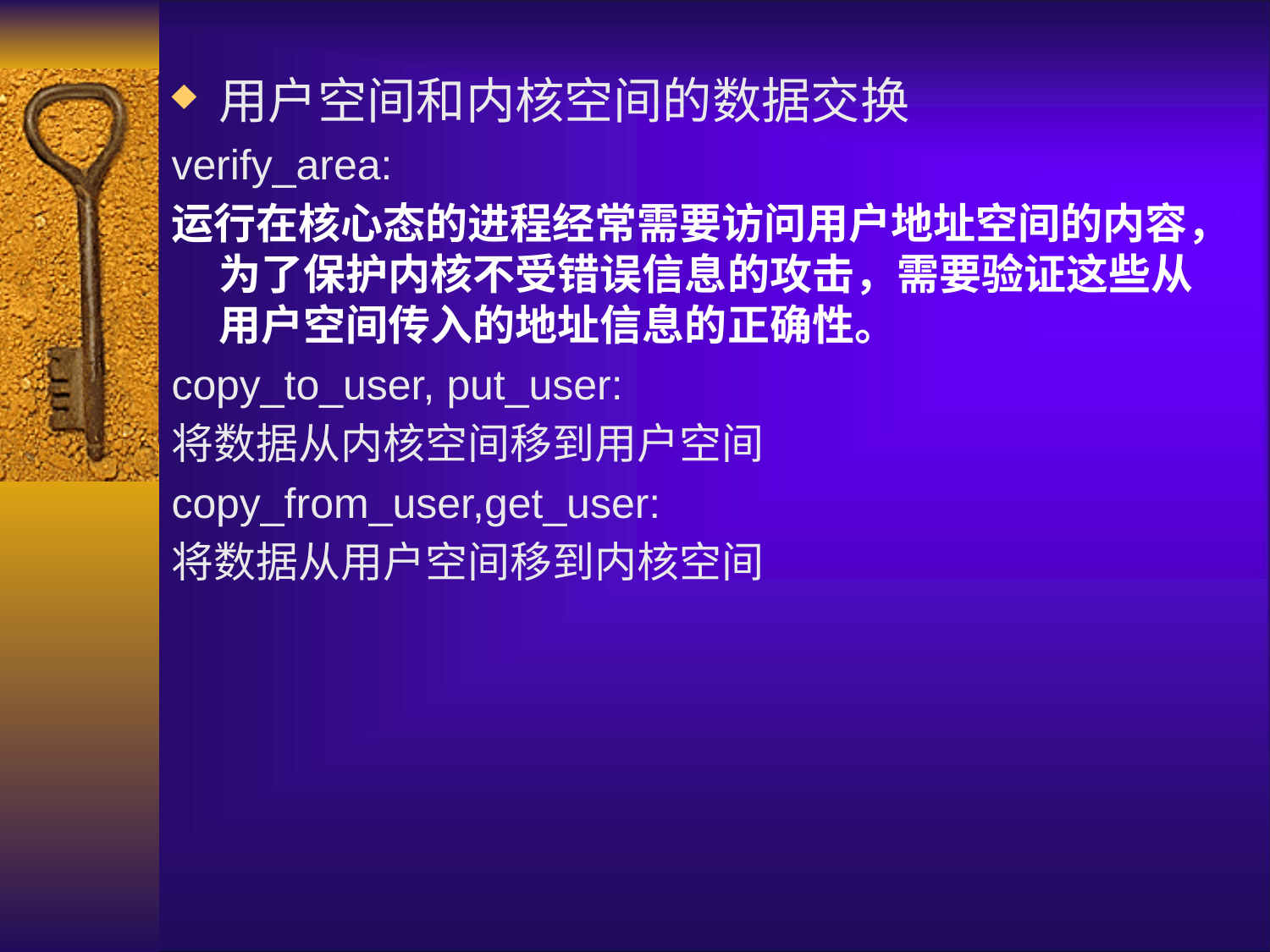

用户空间和内核空间的数据交换
verify_area:
运行在核心态的进程经常需要访问用户地址空间的内容，为了保护内核不受错误信息的攻击，需要验证这些从用户空间传入的地址信息的正确性。
copy_to_user, put_user:
将数据从内核空间移到用户空间
copy_from_user,get_user:
将数据从用户空间移到内核空间